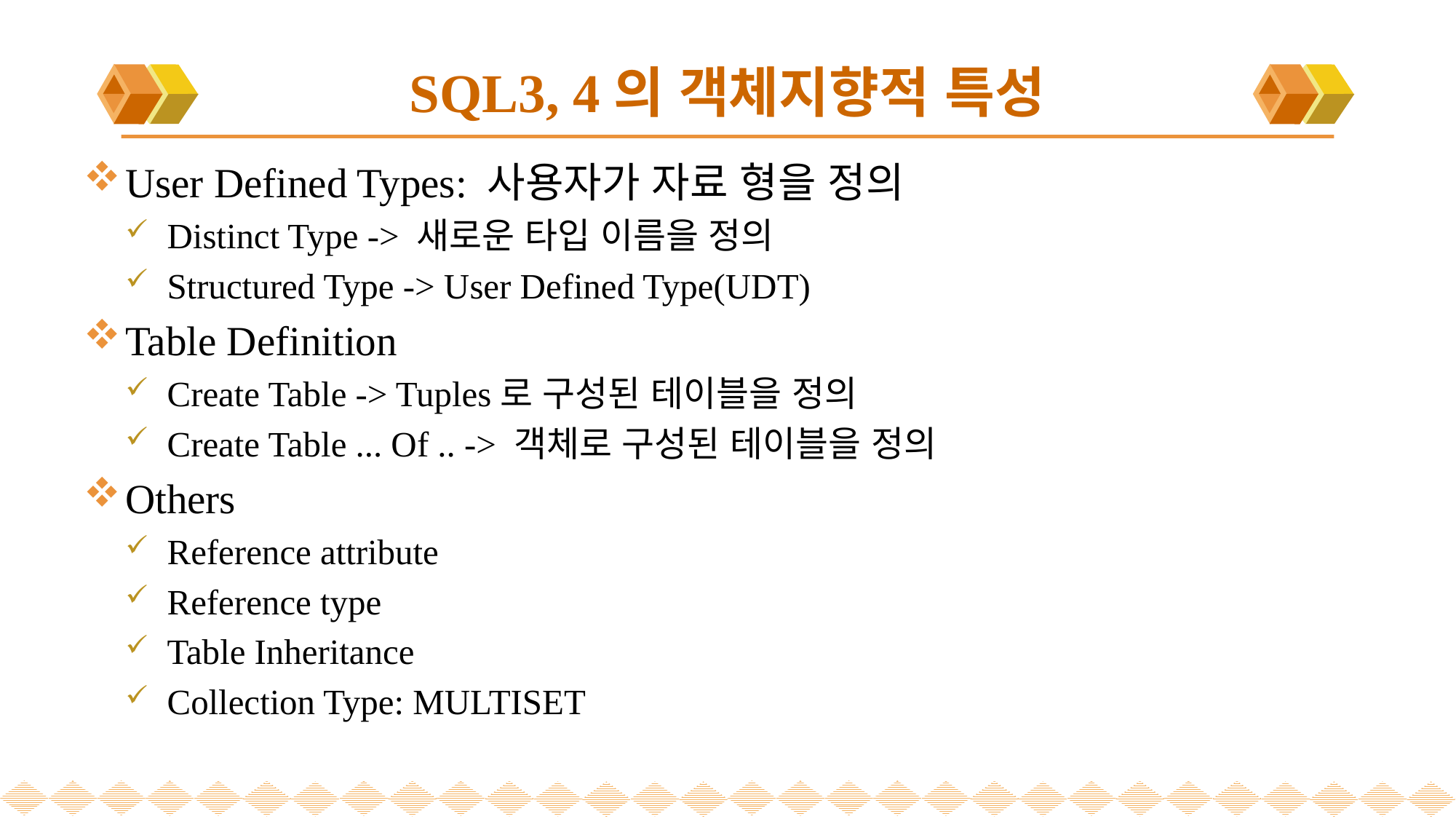

# SQL3, 4의 객체지향적 특성
User Defined Types: 사용자가 자료 형을 정의
Distinct Type -> 새로운 타입 이름을 정의
Structured Type -> User Defined Type(UDT)
Table Definition
Create Table -> Tuples로 구성된 테이블을 정의
Create Table ... Of .. -> 객체로 구성된 테이블을 정의
Others
Reference attribute
Reference type
Table Inheritance
Collection Type: MULTISET